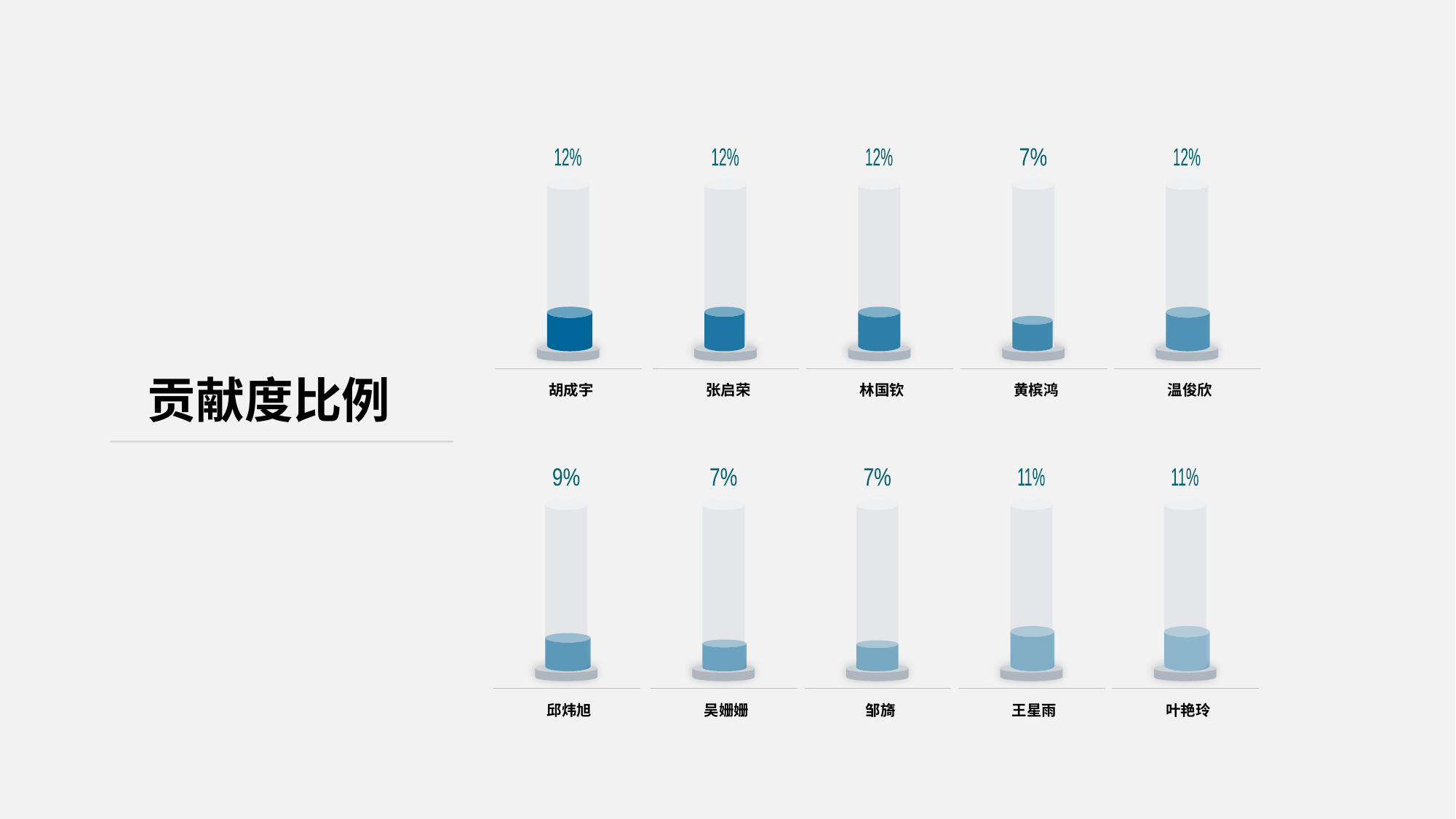

12%

胡成宇
12%

张启荣
12%

林国钦
7%

黄槟鸿
12%

温俊欣
  贡献度比例
9%

邱炜旭
7%

吴姗姗
7%

邹旖
11%

王星雨
11%

叶艳玲